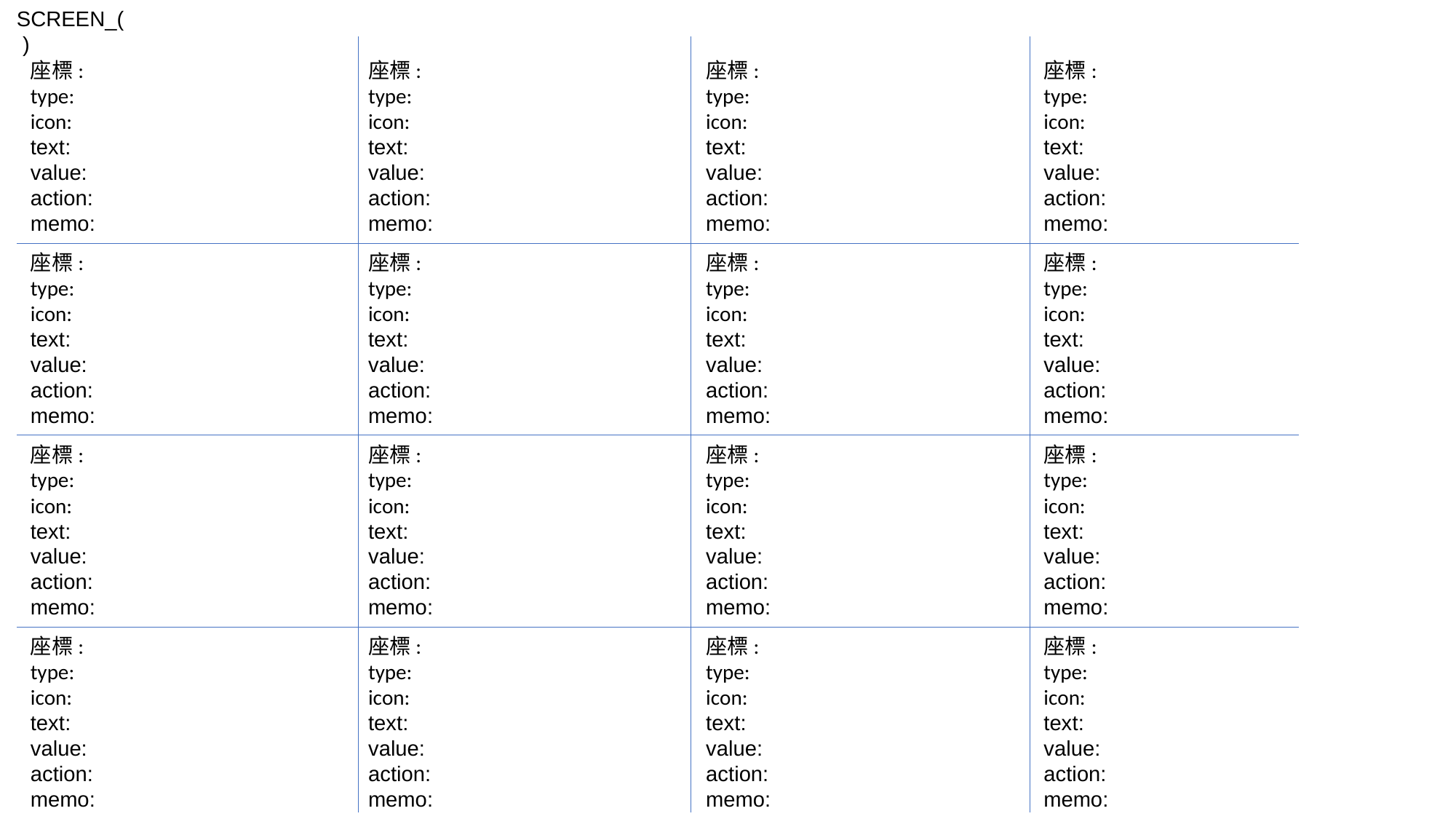

SCREEN_(                     )
座標:
type:
icon:
text:
value:
action:
memo:
座標:
type:
icon:
text:
value:
action:
memo:
座標:
type:
icon:
text:
value:
action:
memo:
座標:
type:
icon:
text:
value:
action:
memo:
座標:
type:
icon:
text:
value:
action:
memo:
座標:
type:
icon:
text:
value:
action:
memo:
座標:
type:
icon:
text:
value:
action:
memo:
座標:
type:
icon:
text:
value:
action:
memo:
座標:
type:
icon:
text:
value:
action:
memo:
座標:
type:
icon:
text:
value:
action:
memo:
座標:
type:
icon:
text:
value:
action:
memo:
座標:
type:
icon:
text:
value:
action:
memo:
座標:
type:
icon:
text:
value:
action:
memo:
座標:
type:
icon:
text:
value:
action:
memo:
座標:
type:
icon:
text:
value:
action:
memo:
座標:
type:
icon:
text:
value:
action:
memo: